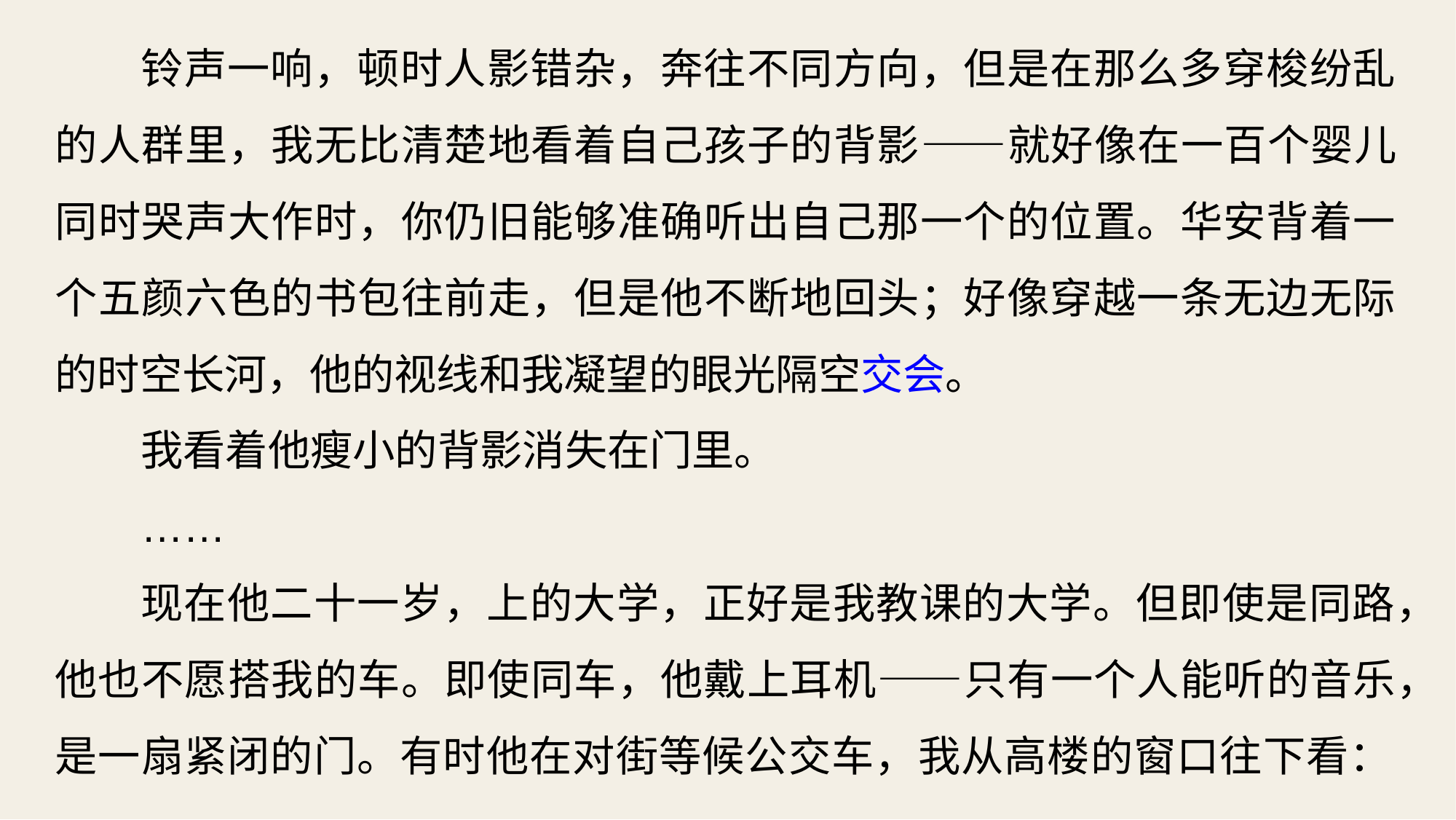

铃声一响，顿时人影错杂，奔往不同方向，但是在那么多穿梭纷乱的人群里，我无比清楚地看着自己孩子的背影——就好像在一百个婴儿同时哭声大作时，你仍旧能够准确听出自己那一个的位置。华安背着一个五颜六色的书包往前走，但是他不断地回头；好像穿越一条无边无际的时空长河，他的视线和我凝望的眼光隔空交会。
我看着他瘦小的背影消失在门里。
……
现在他二十一岁，上的大学，正好是我教课的大学。但即使是同路，他也不愿搭我的车。即使同车，他戴上耳机——只有一个人能听的音乐，是一扇紧闭的门。有时他在对街等候公交车，我从高楼的窗口往下看：